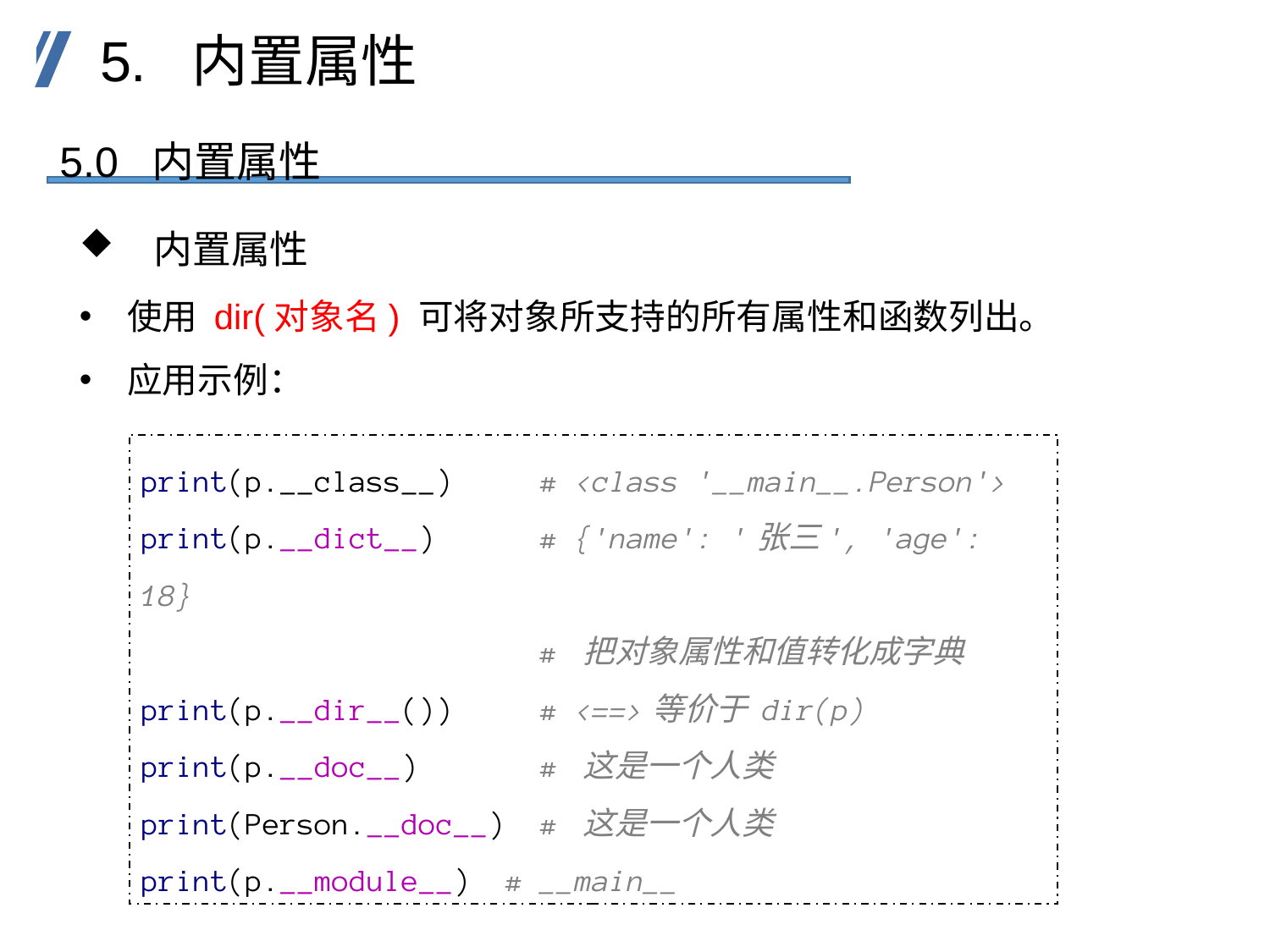

5.  内置属性
5.0  内置属性

  内置属性
使用 dir(对象名) 可将对象所支持的所有属性和函数列出。
应用示例：
print(p.__class__)     # <class '__main__.Person'>
print(p.__dict__)      # {'name': '张三', 'age': 18}
                       # 把对象属性和值转化成字典
print(p.__dir__())     # <==>等价于 dir(p)
print(p.__doc__)       # 这是一个人类
print(Person.__doc__)  # 这是一个人类
print(p.__module__)  # __main__